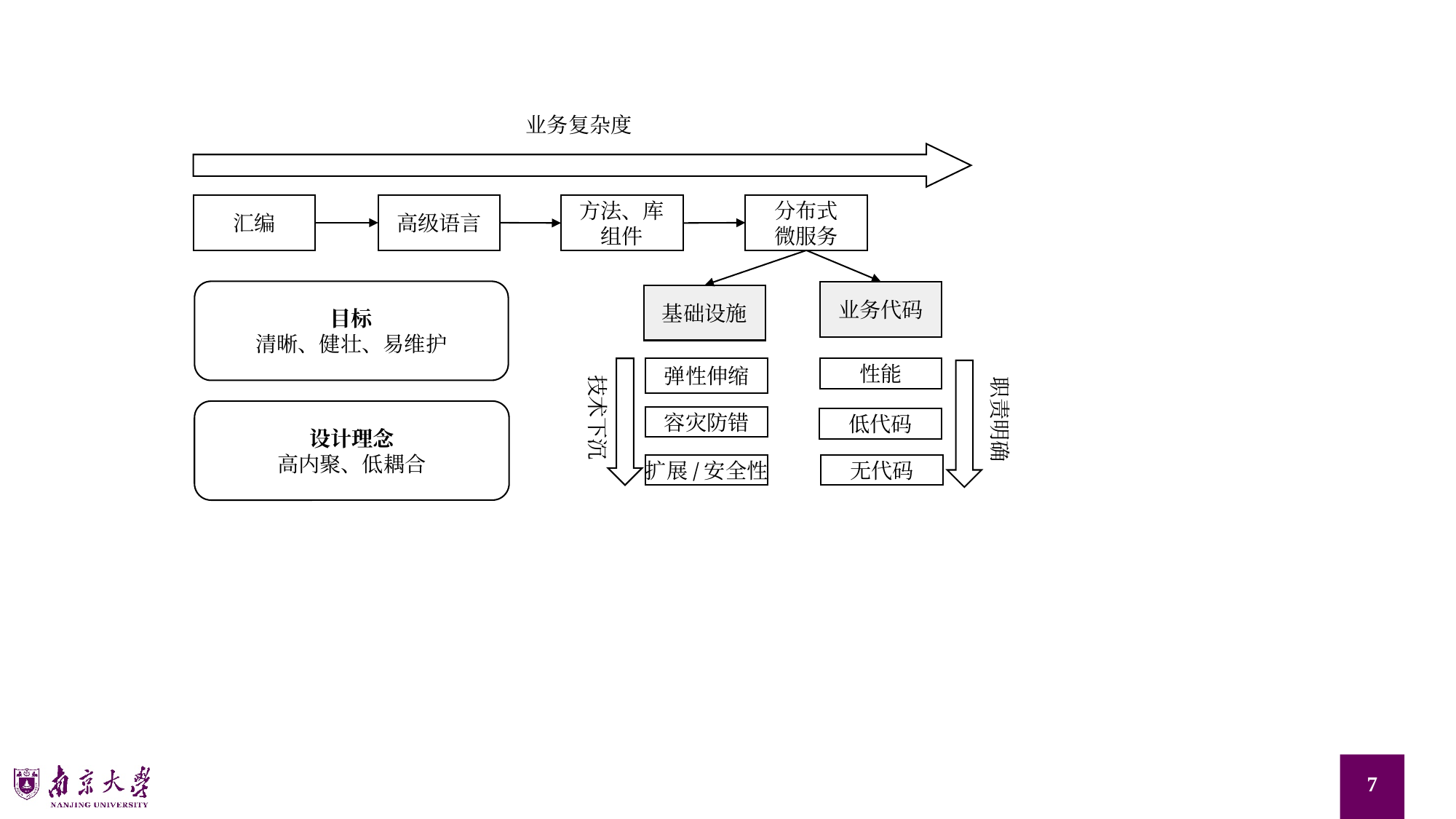

业务复杂度
汇编
高级语言
分布式
微服务
方法、库
组件
目标
清晰、健壮、易维护
业务代码
基础设施
弹性伸缩
性能
技术下沉
职责明确
设计理念
高内聚、低耦合

容灾防错
低代码
扩展/安全性
无代码
7